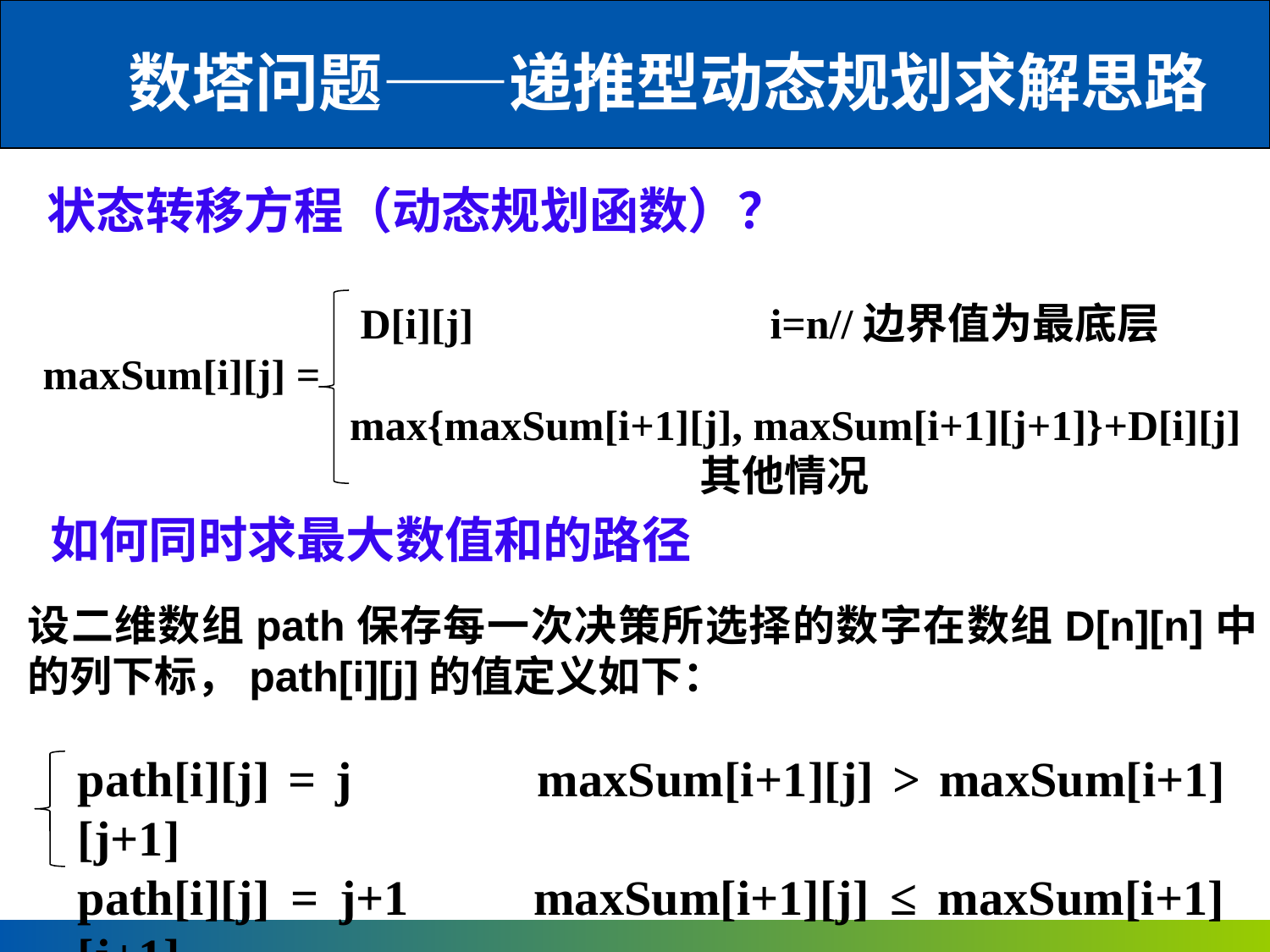

数塔问题——递推型动态规划求解思路
状态转移方程（动态规划函数）？
                               D[i][j]                            i=n//边界值为最底层
 maxSum[i][j] =
                              max{maxSum[i+1][j], maxSum[i+1][j+1]}+D[i][j]
                                                                     其他情况

如何同时求最大数值和的路径
设二维数组path保存每一次决策所选择的数字在数组D[n][n]中的列下标，path[i][j]的值定义如下：
path[i][j] = j          maxSum[i+1][j] > maxSum[i+1][j+1]
path[i][j] = j+1      maxSum[i+1][j] ≤ maxSum[i+1][j+1]